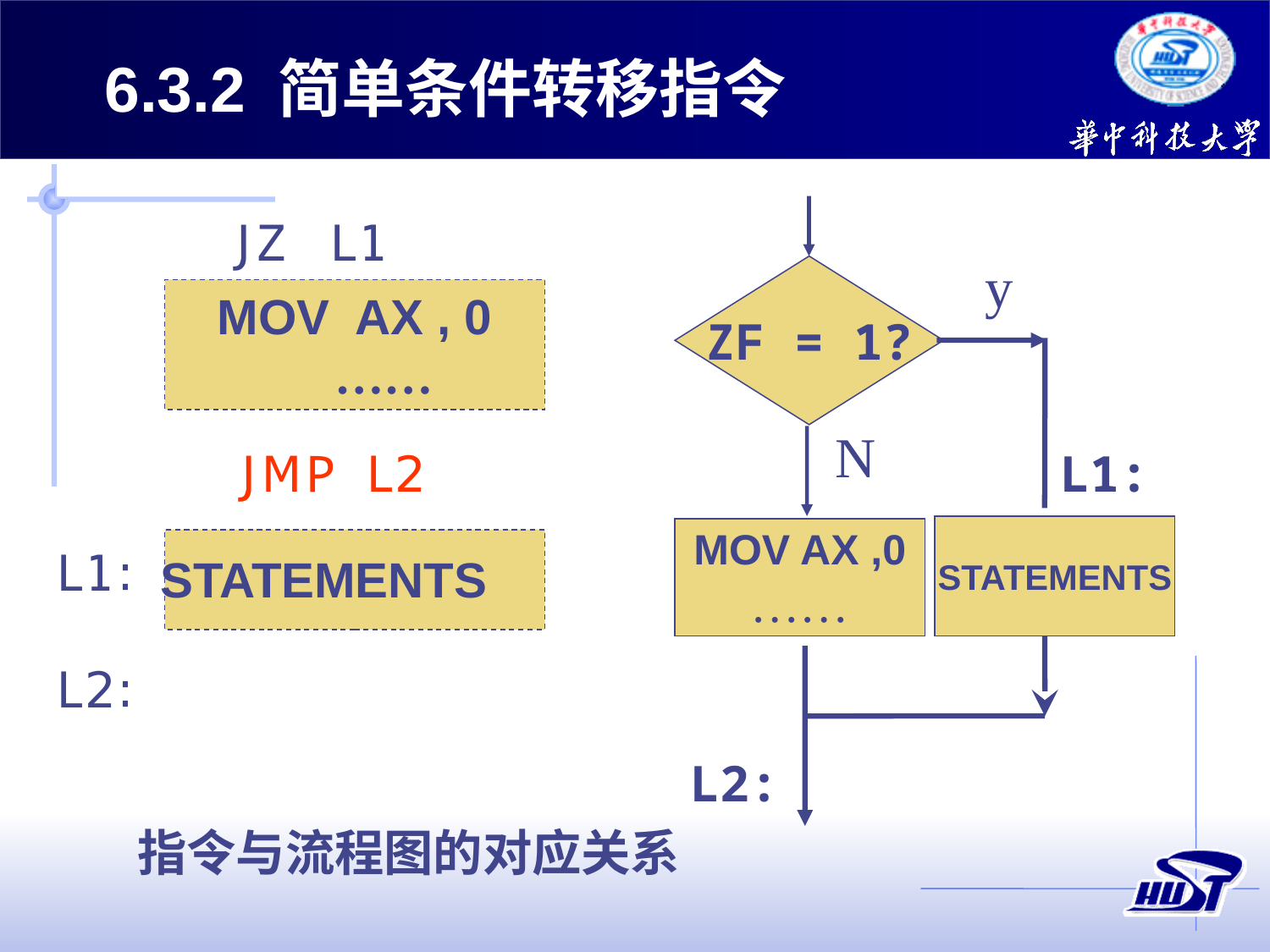

6.3.2 简单条件转移指令

JZ   L1
y
ZF = 1?
MOV  AX , 0
    ……

N

JMP  L2
L1:
STATEMENTS
MOV AX ,0
……

STATEMENTS
L1:
L2:

L2:
指令与流程图的对应关系